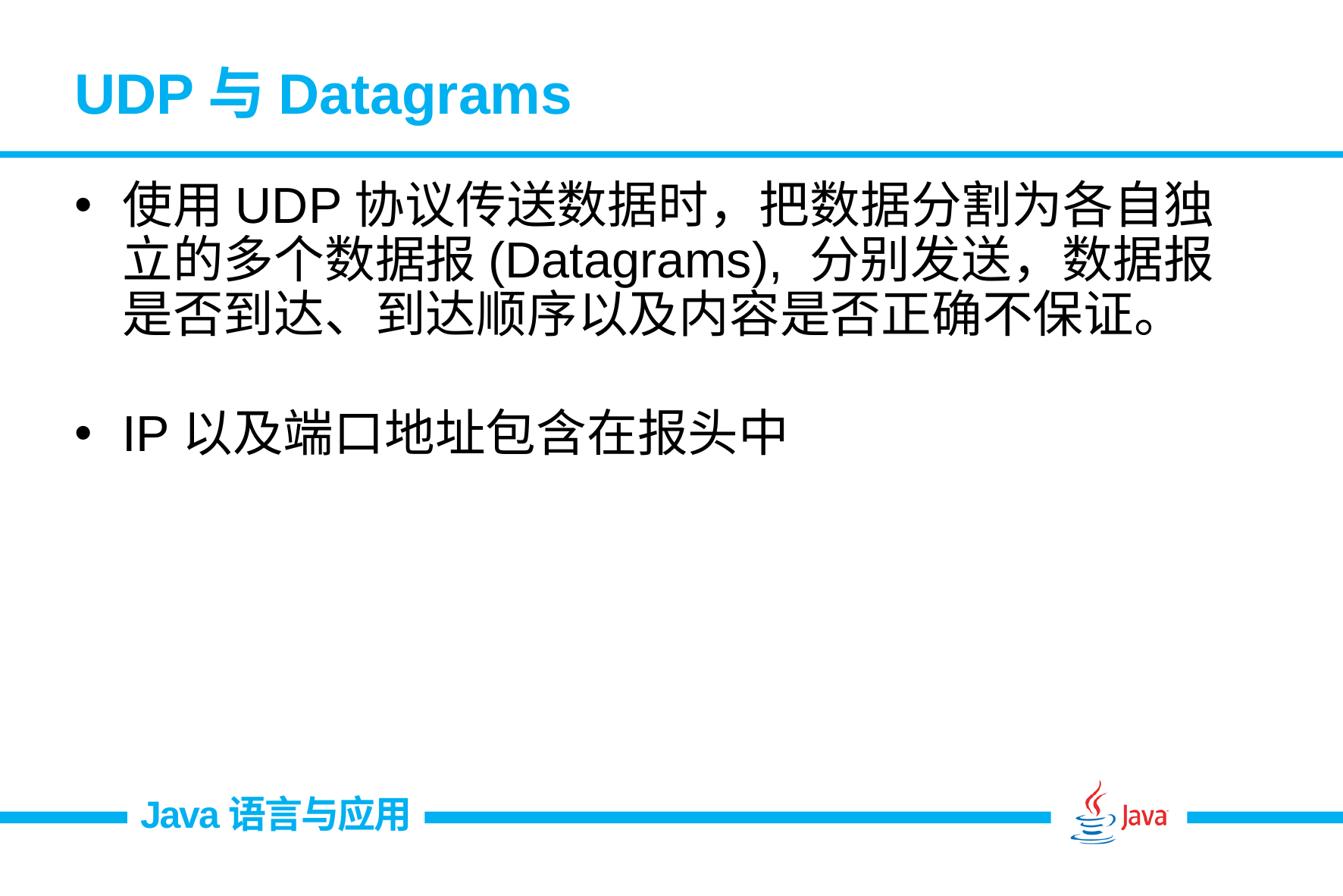

# UDP与Datagrams
使用UDP协议传送数据时，把数据分割为各自独立的多个数据报(Datagrams), 分别发送，数据报是否到达、到达顺序以及内容是否正确不保证。

IP以及端口地址包含在报头中